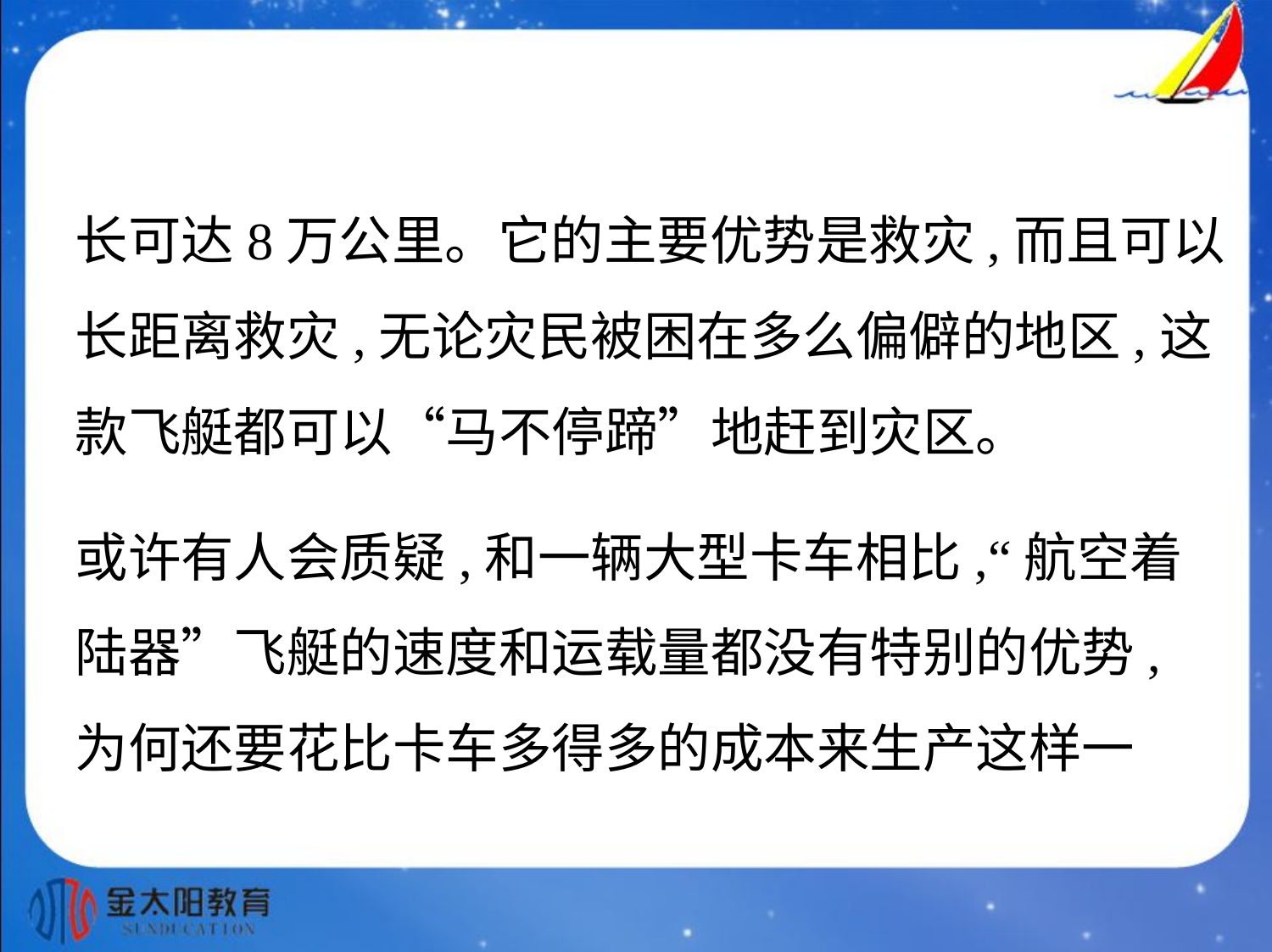

长可达8万公里。它的主要优势是救灾,而且可以
长距离救灾,无论灾民被困在多么偏僻的地区,这
款飞艇都可以“马不停蹄”地赶到灾区。
或许有人会质疑,和一辆大型卡车相比,“航空着
陆器”飞艇的速度和运载量都没有特别的优势,
为何还要花比卡车多得多的成本来生产这样一